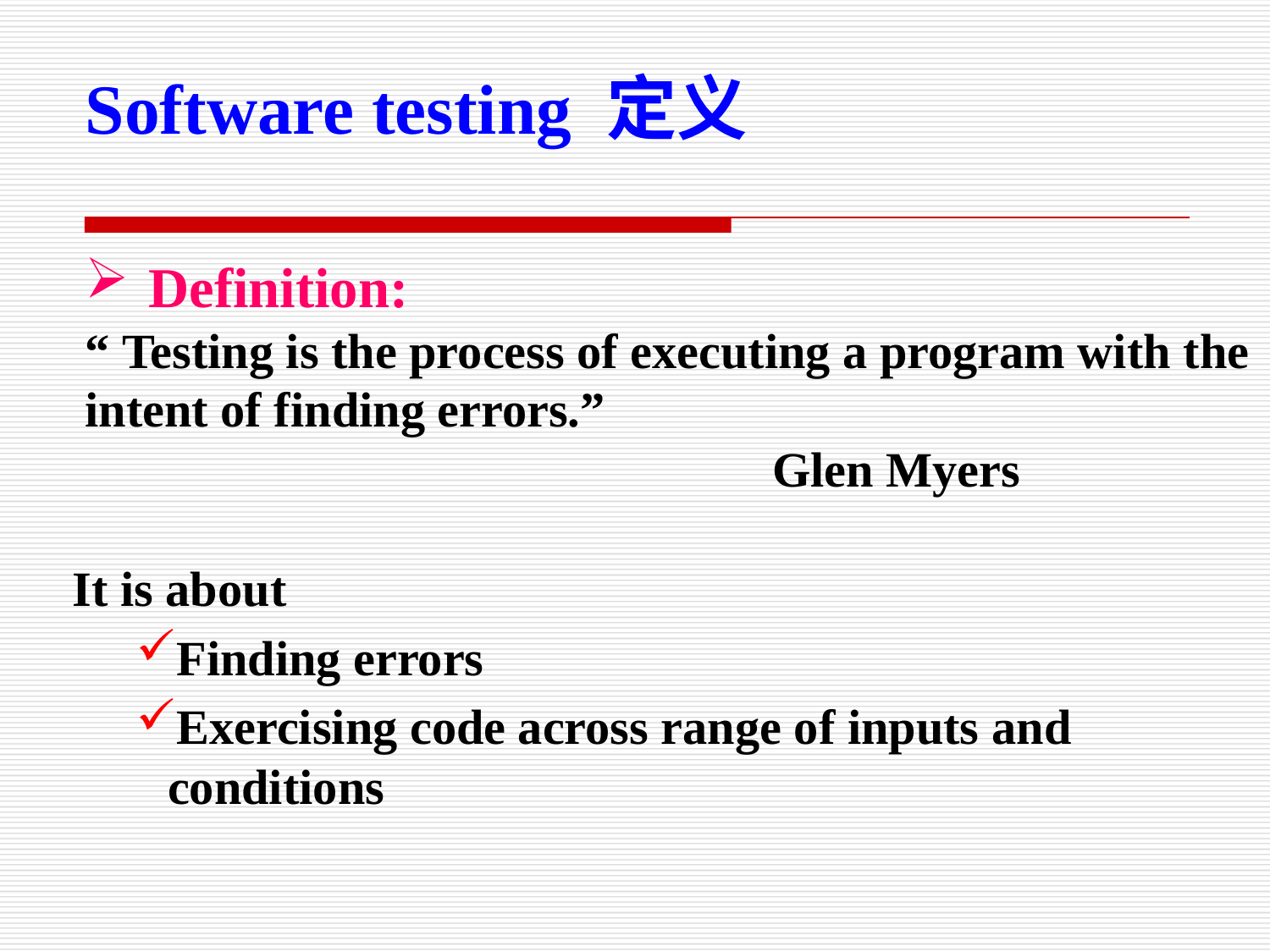

Software testing 定义
Definition:
“ Testing is the process of executing a program with the intent of finding errors.”
                                                        Glen Myers

It is about
Finding errors
Exercising code across range of inputs and conditions